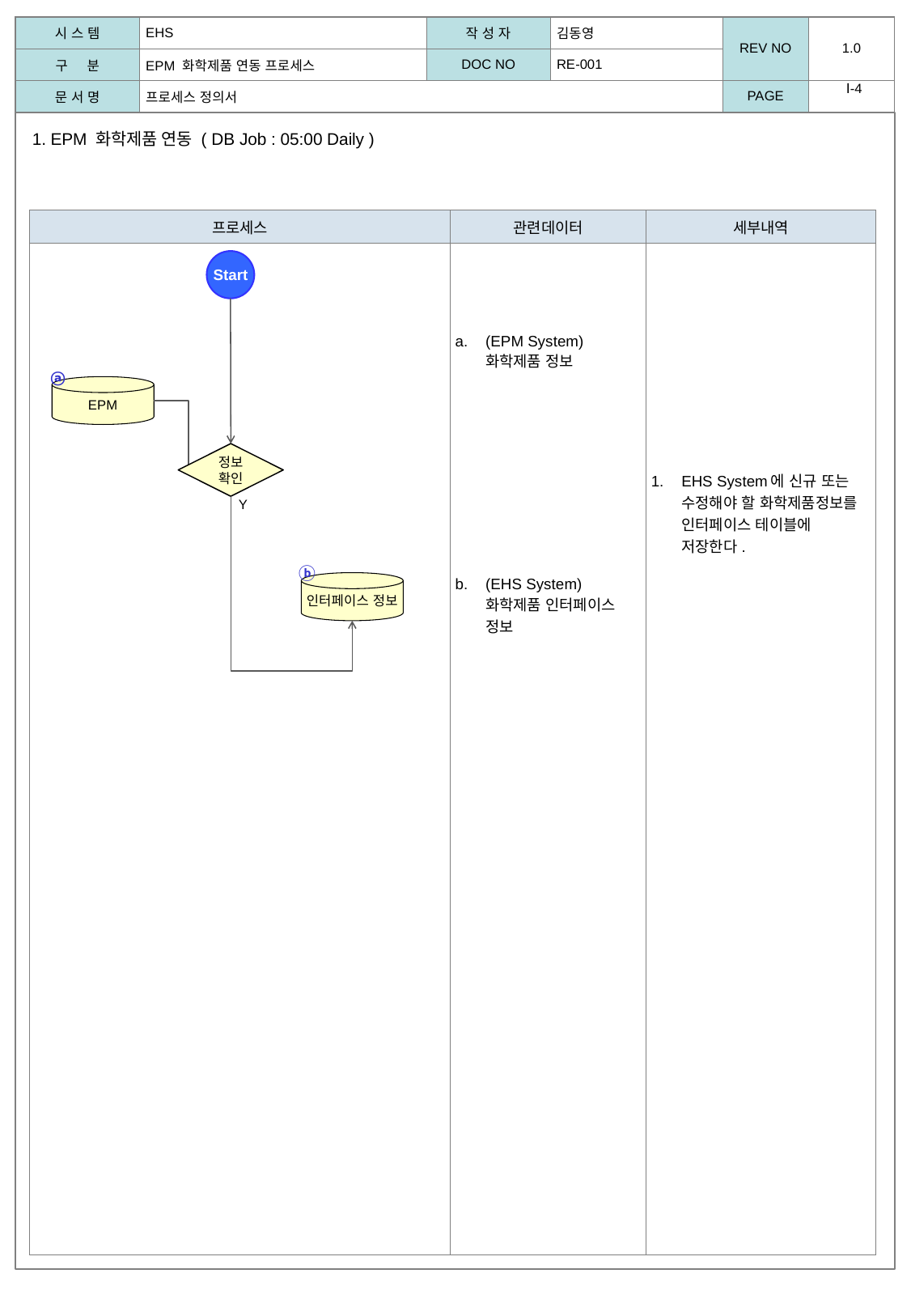

1. EPM 화학제품 연동 ( DB Job : 05:00 Daily )
| 프로세스 | 관련데이터 | 세부내역 |
| --- | --- | --- |
|  | (EPM System) 화학제품 정보 (EHS System) 화학제품 인터페이스 정보 | EHS System에 신규 또는 수정해야 할 화학제품정보를 인터페이스 테이블에 저장한다. |
Start
ⓐ
EPM
정보
확인
Y
ⓑ
인터페이스 정보